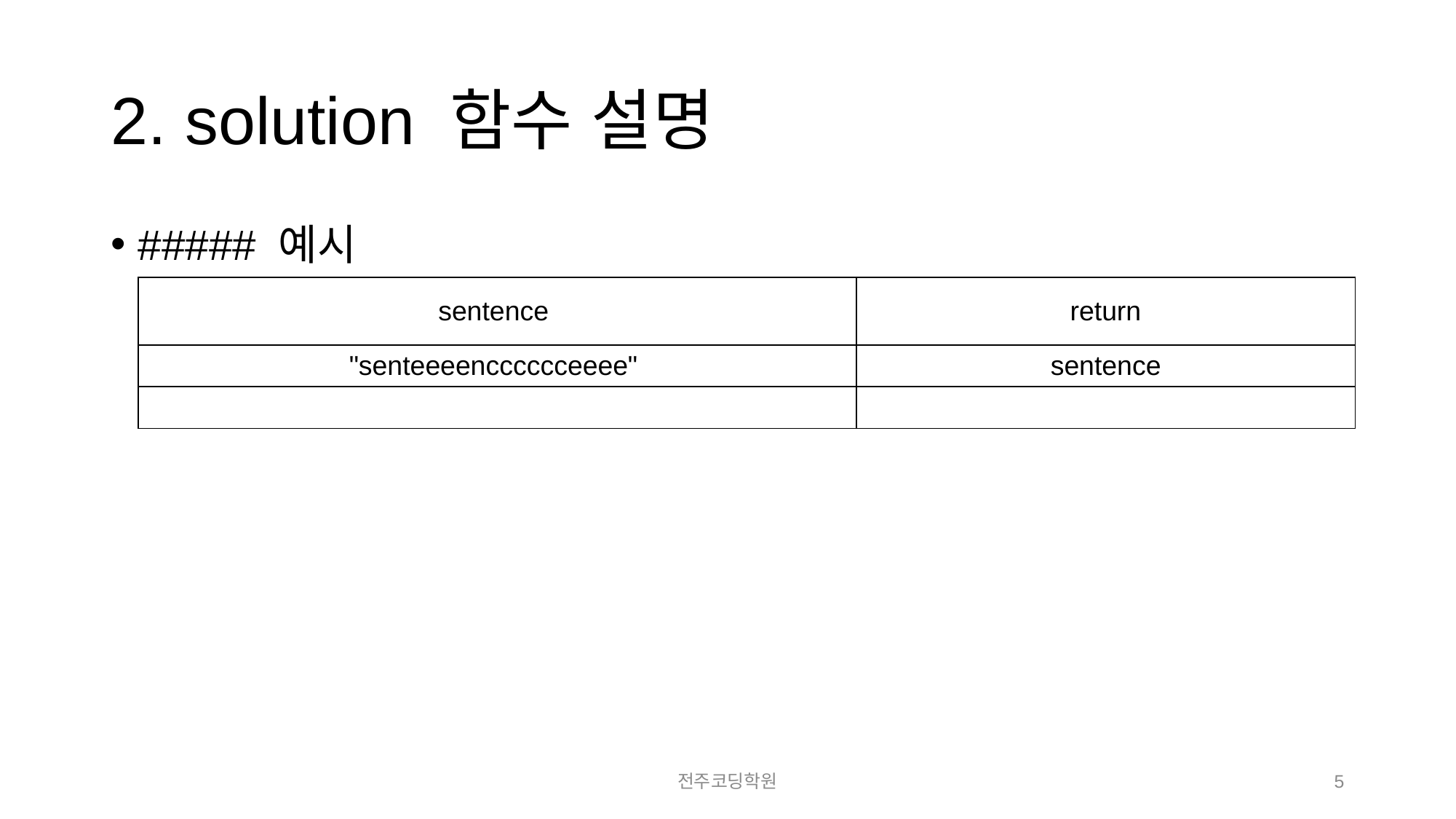

# 2. solution 함수 설명
##### 예시
| sentence | return |
| --- | --- |
| "senteeeencccccceeee" | sentence |
|  |  |
전주코딩학원
5